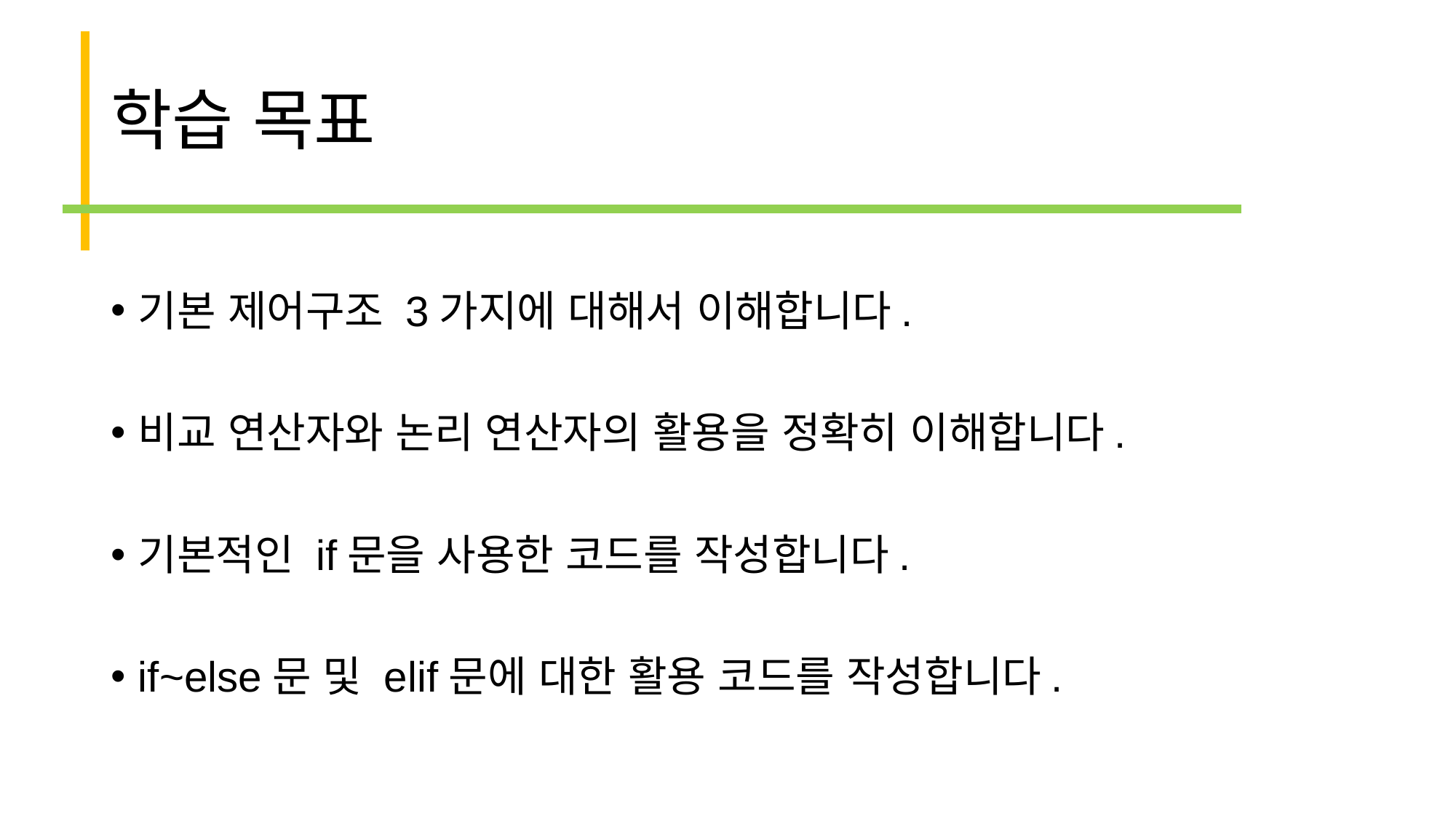

# 학습 목표

기본 제어구조 3가지에 대해서 이해합니다.

비교 연산자와 논리 연산자의 활용을 정확히 이해합니다.

기본적인 if문을 사용한 코드를 작성합니다.

if~else문 및 elif문에 대한 활용 코드를 작성합니다.